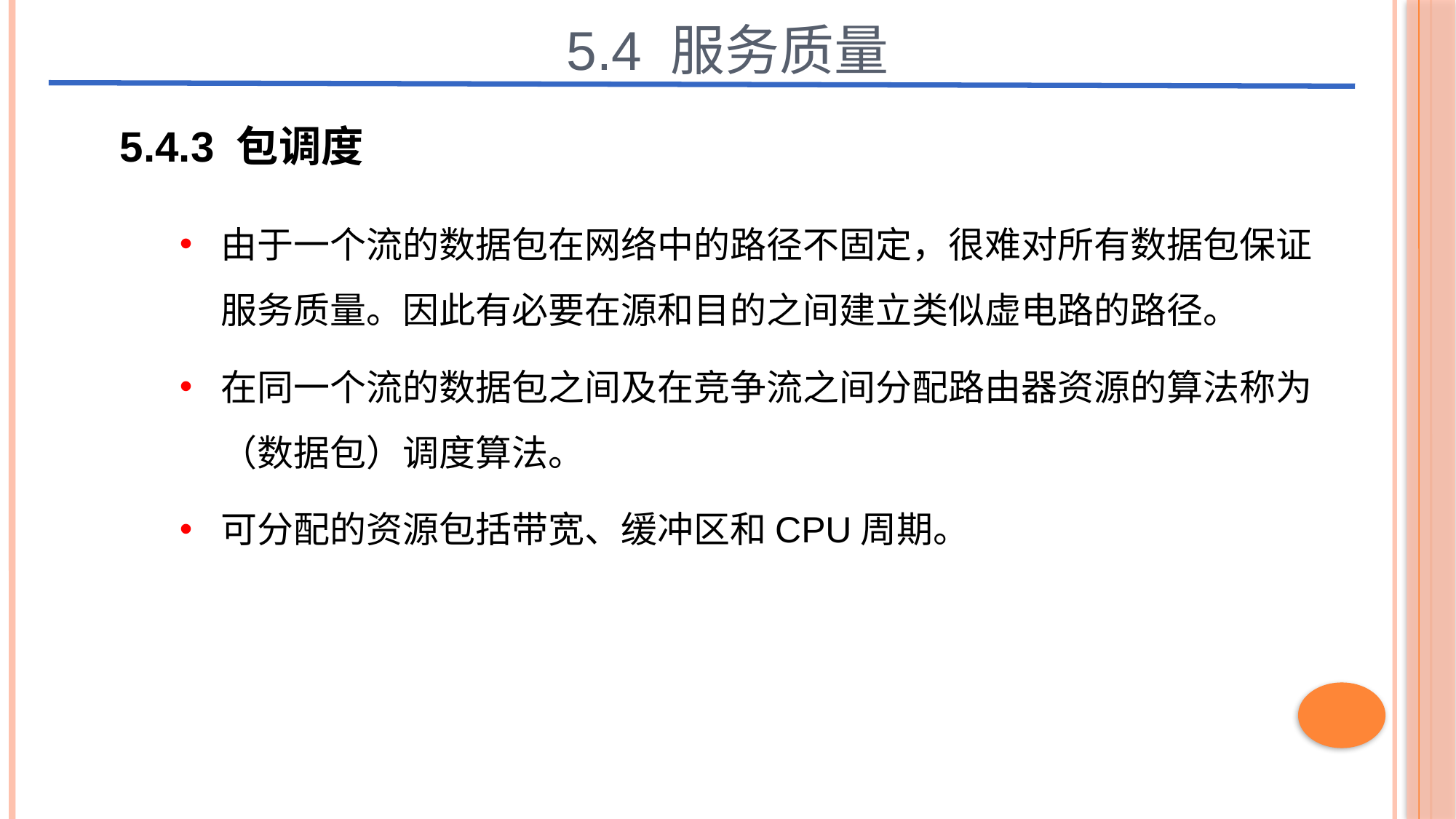

5.4 服务质量
5.4.3 包调度
由于一个流的数据包在网络中的路径不固定，很难对所有数据包保证服务质量。因此有必要在源和目的之间建立类似虚电路的路径。
在同一个流的数据包之间及在竞争流之间分配路由器资源的算法称为（数据包）调度算法。
可分配的资源包括带宽、缓冲区和CPU周期。